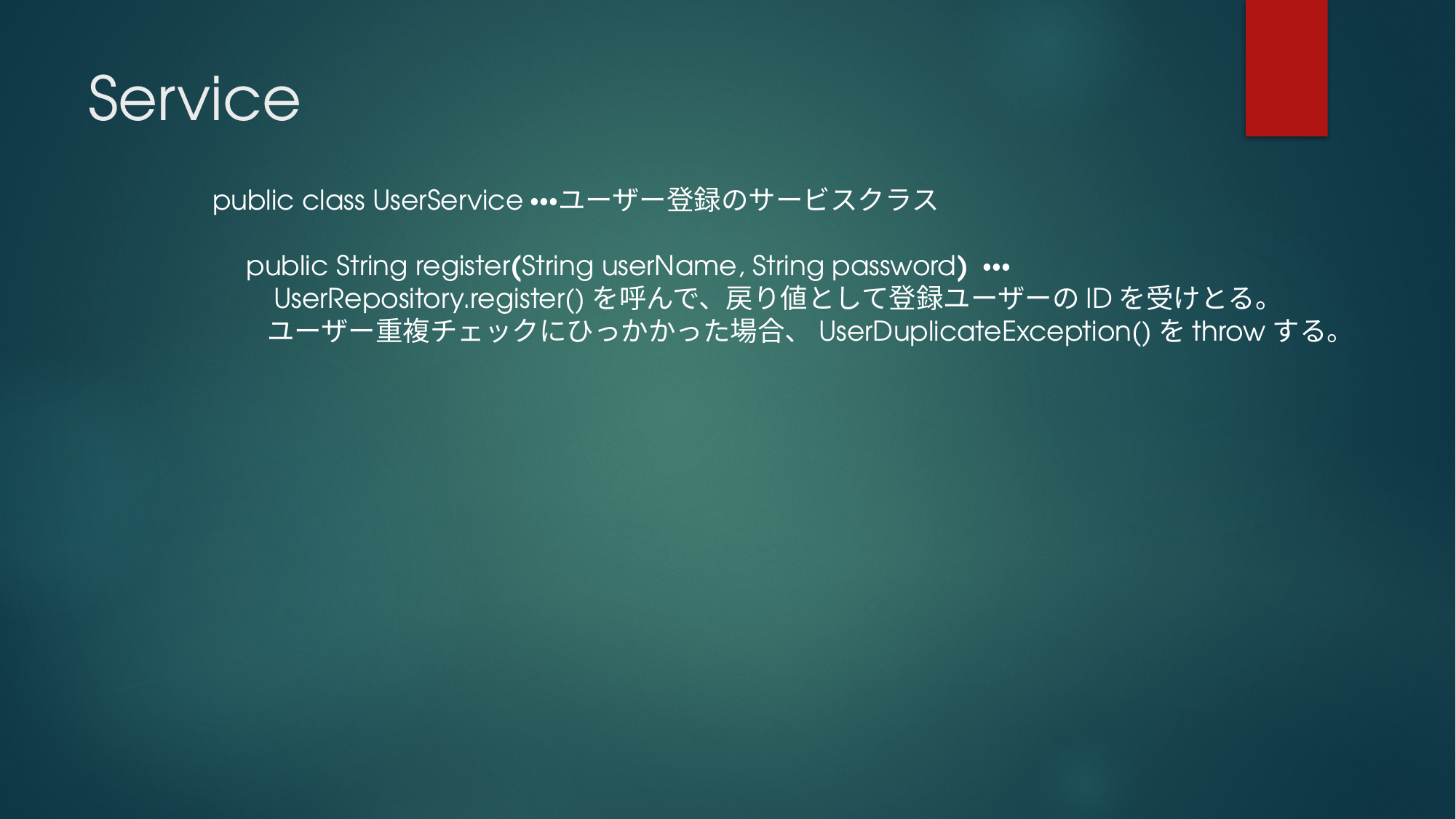

# Service
public class UserService・・・ユーザー登録のサービスクラス

　public String register(String userName, String password) ・・・
　　UserRepository.register()を呼んで、戻り値として登録ユーザーのIDを受けとる。
　　ユーザー重複チェックにひっかかった場合、UserDuplicateException()をthrowする。